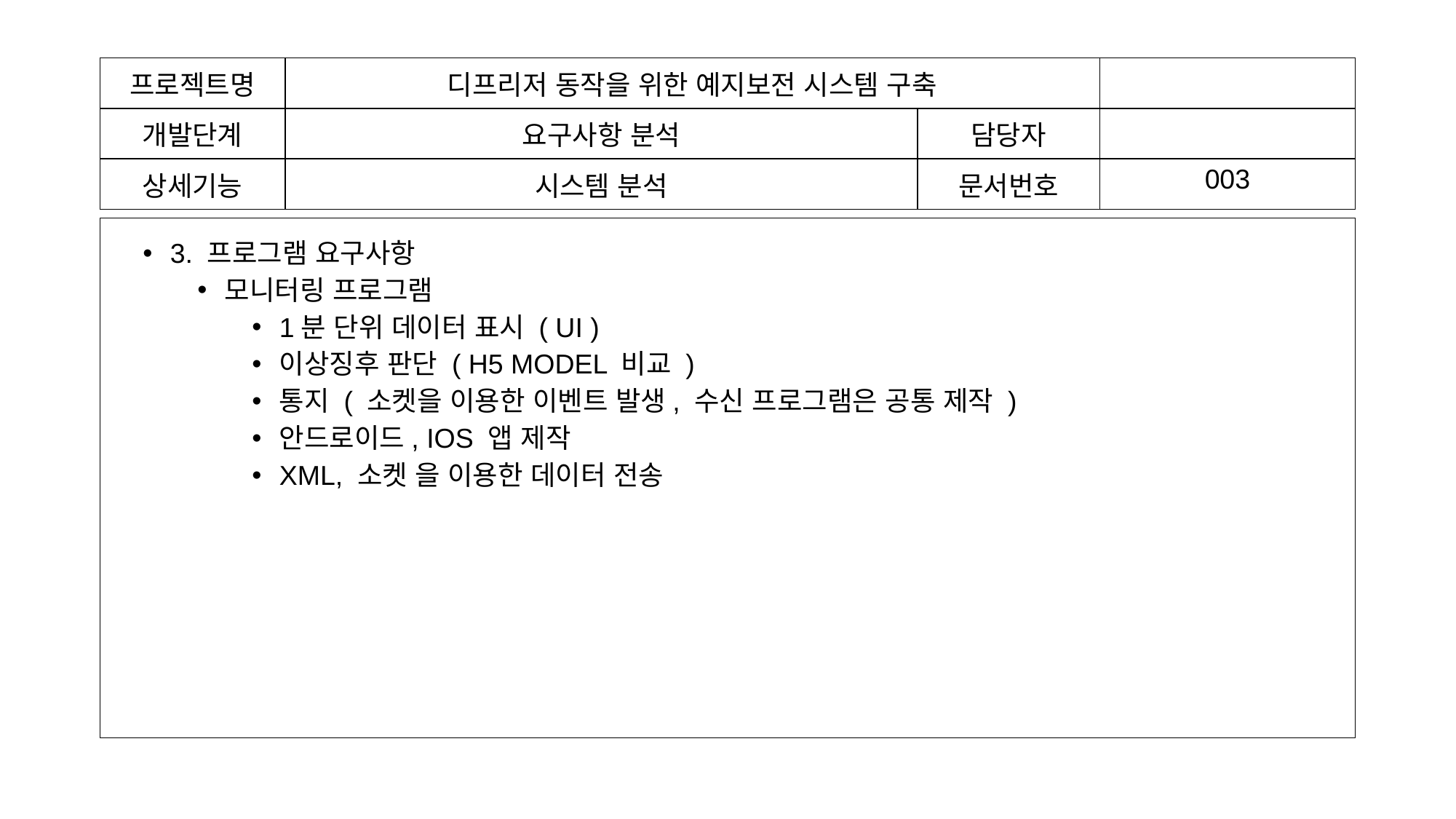

| 프로젝트명 | 디프리저 동작을 위한 예지보전 시스템 구축 |  |  |
| --- | --- | --- | --- |
| 개발단계 | 요구사항 분석 | 담당자 |  |
| 상세기능 | 시스템 분석 | 문서번호 | 003 |
3. 프로그램 요구사항
모니터링 프로그램
1분 단위 데이터 표시 ( UI )
이상징후 판단 ( H5 MODEL 비교 )
통지 ( 소켓을 이용한 이벤트 발생, 수신 프로그램은 공통 제작 )
안드로이드, IOS 앱 제작
XML, 소켓 을 이용한 데이터 전송